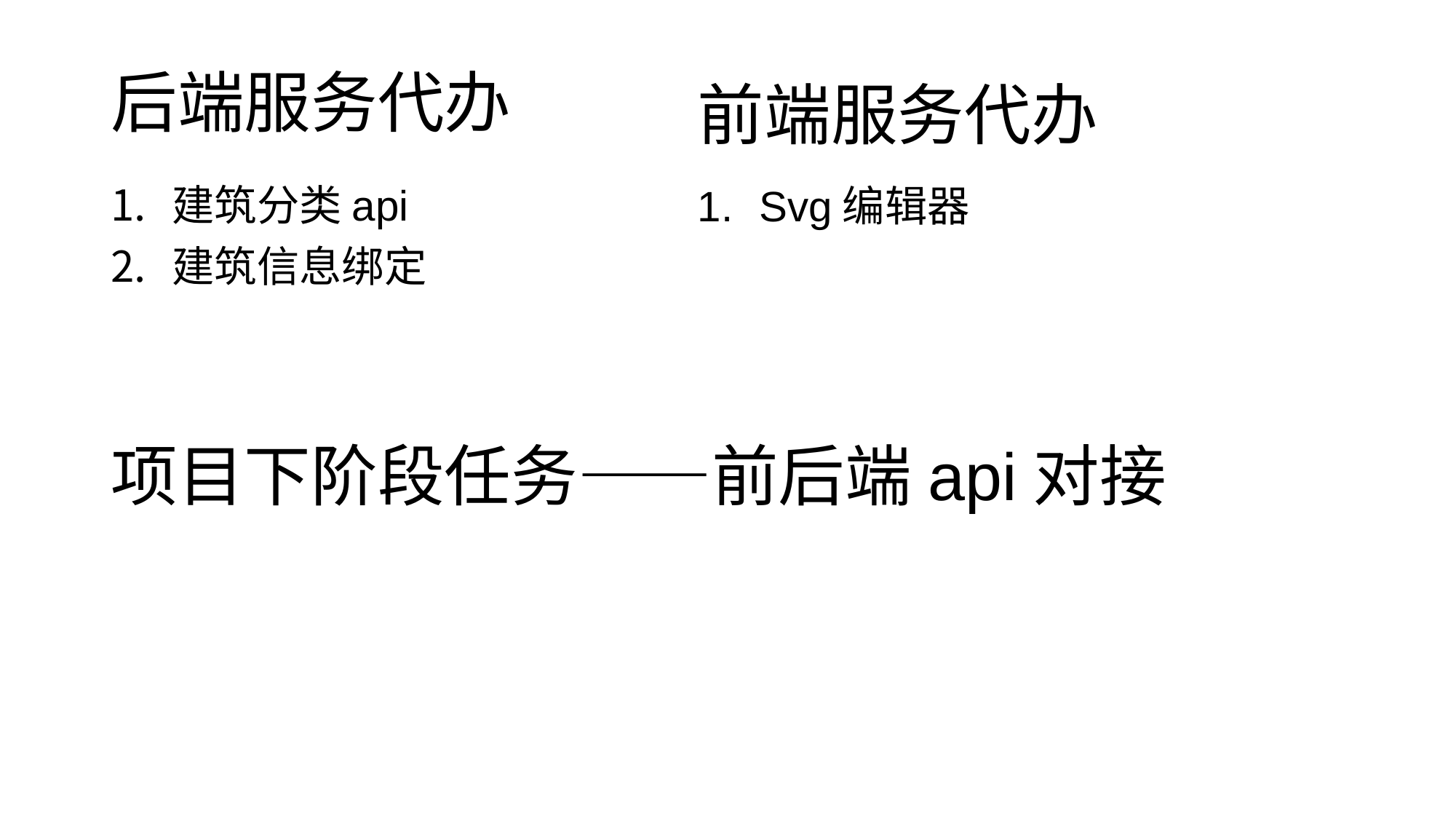

# 后端服务代办
前端服务代办
建筑分类api
建筑信息绑定
Svg编辑器
项目下阶段任务——前后端api对接